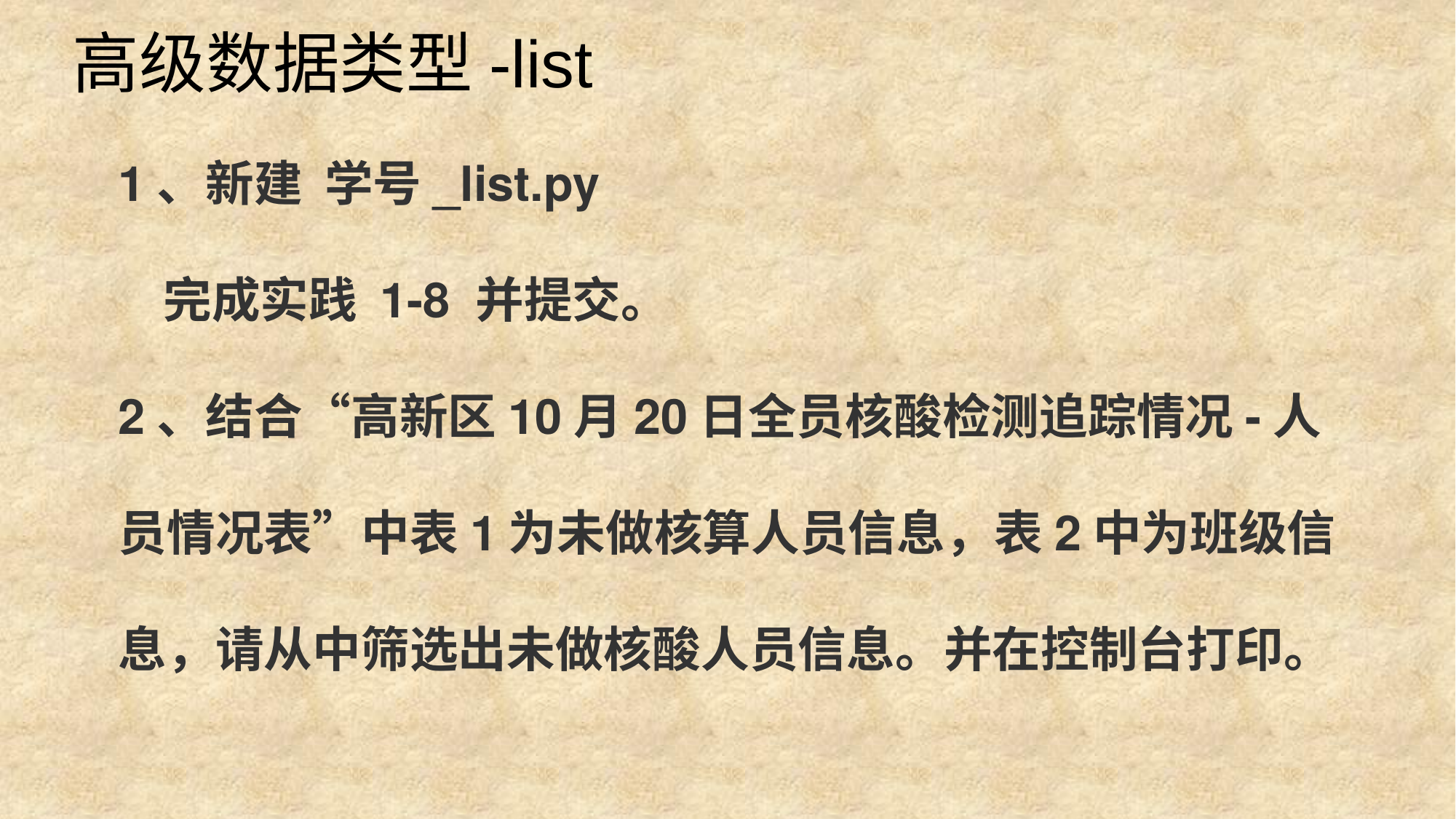

# 高级数据类型-list
1、新建  学号_list.py
   完成实践 1-8 并提交。
2、结合“高新区10月20日全员核酸检测追踪情况-人员情况表”中表1为未做核算人员信息，表2中为班级信息，请从中筛选出未做核酸人员信息。并在控制台打印。